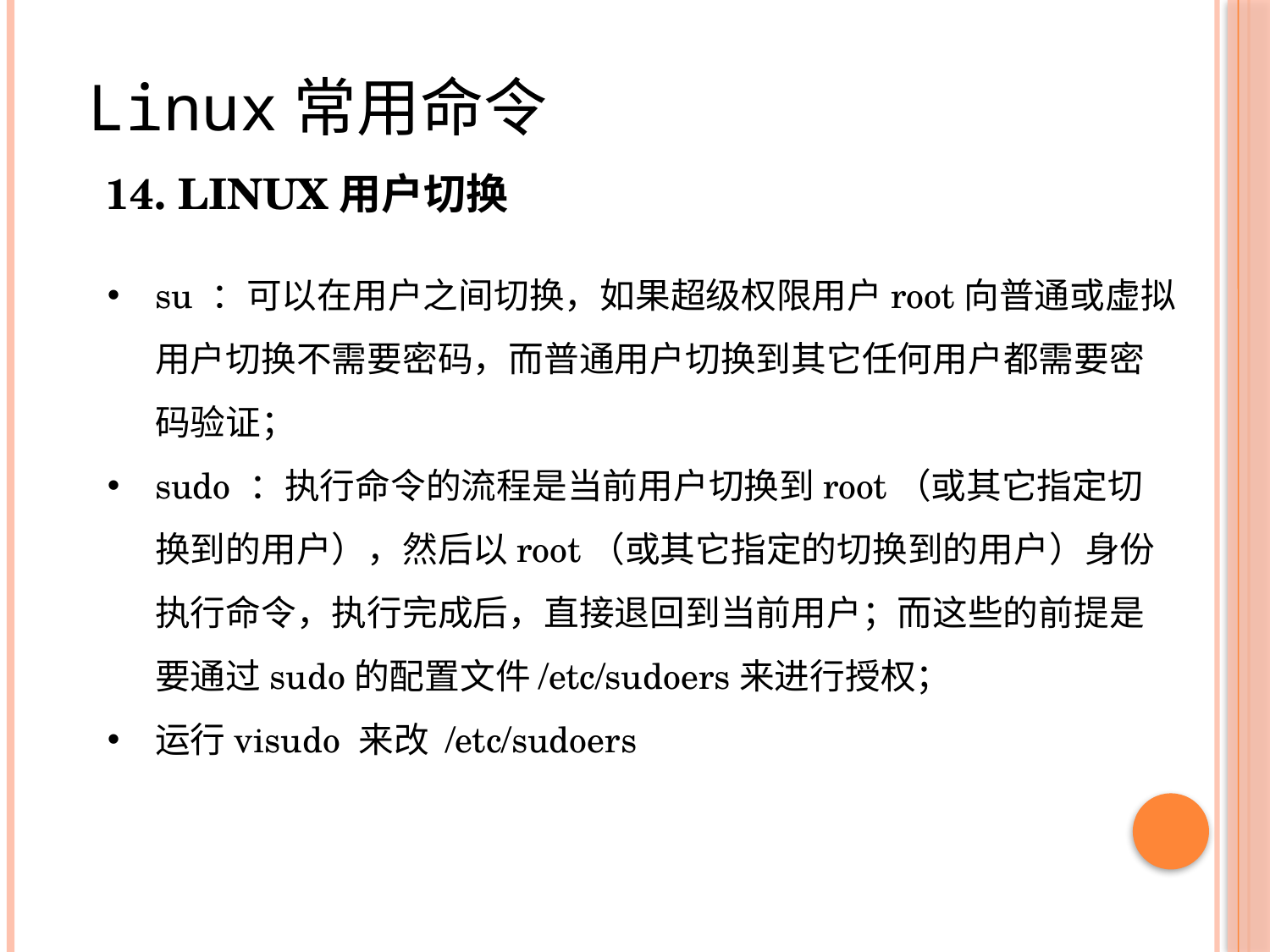

Linux常用命令
14. LINUX用户切换
su ：可以在用户之间切换，如果超级权限用户root向普通或虚拟用户切换不需要密码，而普通用户切换到其它任何用户都需要密码验证；
sudo ：执行命令的流程是当前用户切换到root（或其它指定切换到的用户），然后以root（或其它指定的切换到的用户）身份执行命令，执行完成后，直接退回到当前用户；而这些的前提是要通过sudo的配置文件/etc/sudoers来进行授权；
运行visudo 来改 /etc/sudoers